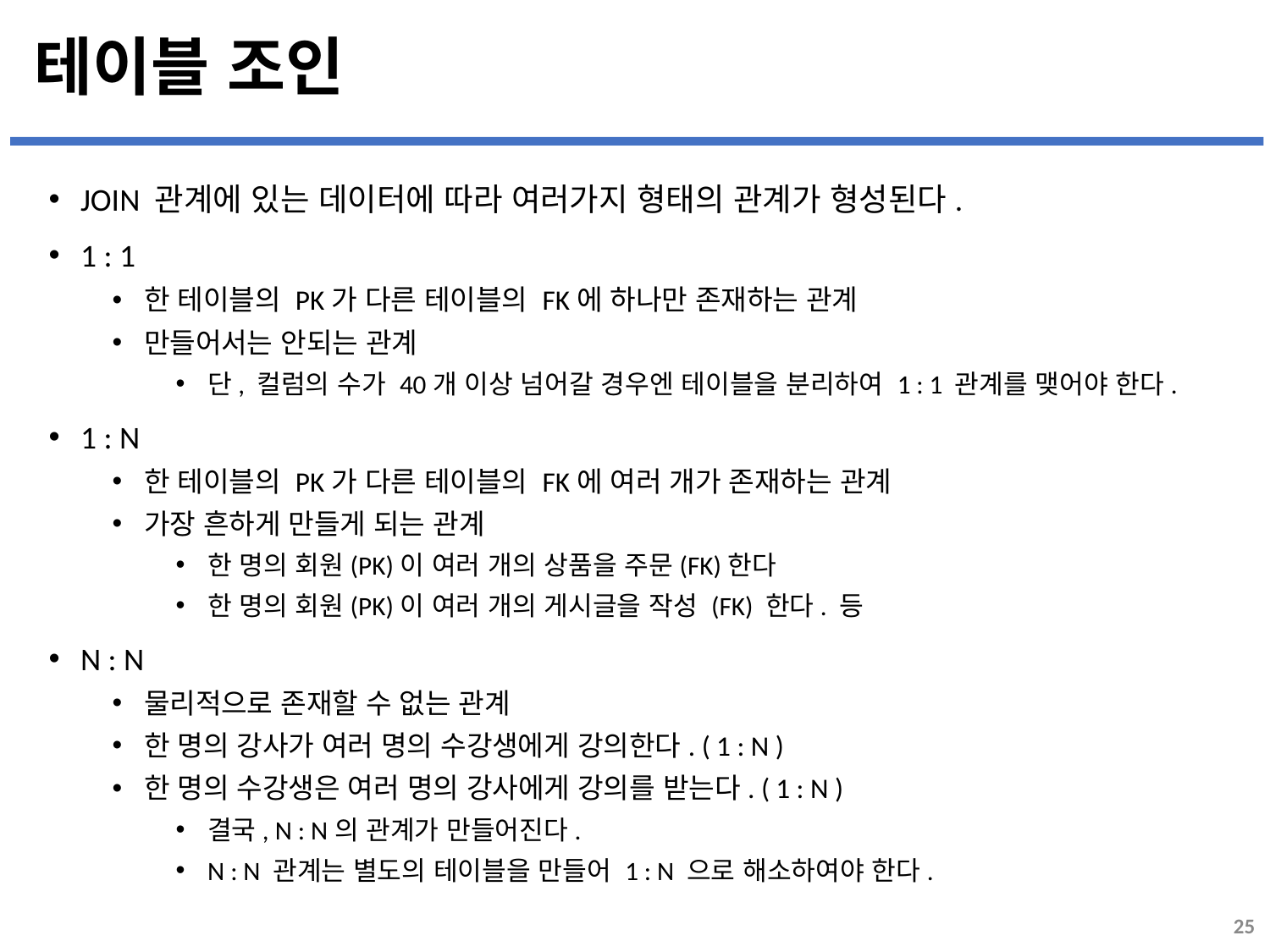

# 테이블 조인
JOIN 관계에 있는 데이터에 따라 여러가지 형태의 관계가 형성된다.
1 : 1
한 테이블의 PK가 다른 테이블의 FK에 하나만 존재하는 관계
만들어서는 안되는 관계
단, 컬럼의 수가 40개 이상 넘어갈 경우엔 테이블을 분리하여 1 : 1 관계를 맺어야 한다.
1 : N
한 테이블의 PK가 다른 테이블의 FK에 여러 개가 존재하는 관계
가장 흔하게 만들게 되는 관계
한 명의 회원(PK)이 여러 개의 상품을 주문(FK)한다
한 명의 회원(PK)이 여러 개의 게시글을 작성 (FK) 한다. 등
N : N
물리적으로 존재할 수 없는 관계
한 명의 강사가 여러 명의 수강생에게 강의한다. ( 1 : N )
한 명의 수강생은 여러 명의 강사에게 강의를 받는다. ( 1 : N )
결국, N : N의 관계가 만들어진다.
N : N 관계는 별도의 테이블을 만들어 1 : N 으로 해소하여야 한다.
25